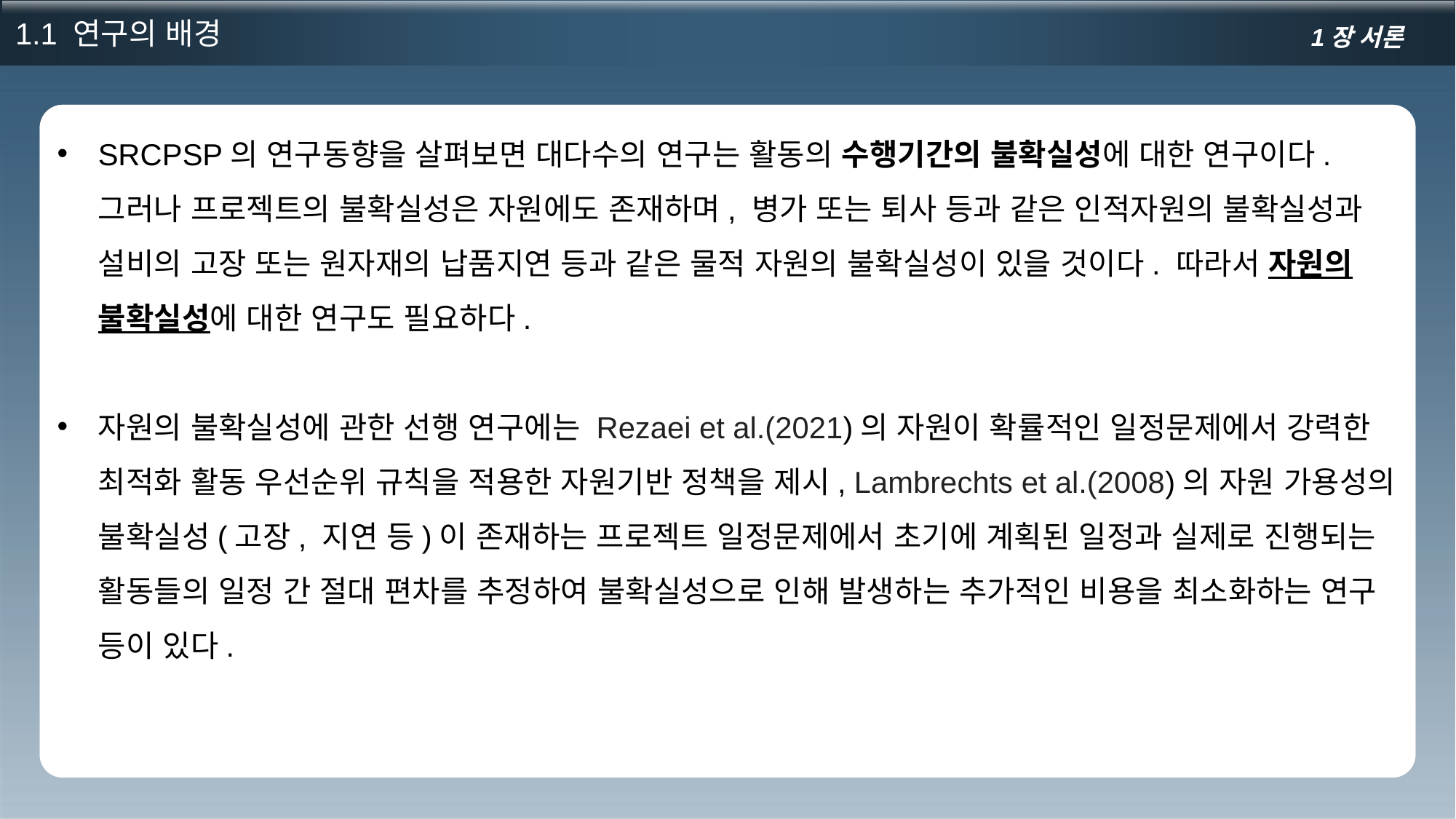

1.1 연구의 배경
1장 서론
SRCPSP의 연구동향을 살펴보면 대다수의 연구는 활동의 수행기간의 불확실성에 대한 연구이다. 그러나 프로젝트의 불확실성은 자원에도 존재하며, 병가 또는 퇴사 등과 같은 인적자원의 불확실성과 설비의 고장 또는 원자재의 납품지연 등과 같은 물적 자원의 불확실성이 있을 것이다. 따라서 자원의 불확실성에 대한 연구도 필요하다.

자원의 불확실성에 관한 선행 연구에는 Rezaei et al.(2021)의 자원이 확률적인 일정문제에서 강력한 최적화 활동 우선순위 규칙을 적용한 자원기반 정책을 제시, Lambrechts et al.(2008)의 자원 가용성의 불확실성(고장, 지연 등)이 존재하는 프로젝트 일정문제에서 초기에 계획된 일정과 실제로 진행되는 활동들의 일정 간 절대 편차를 추정하여 불확실성으로 인해 발생하는 추가적인 비용을 최소화하는 연구 등이 있다.